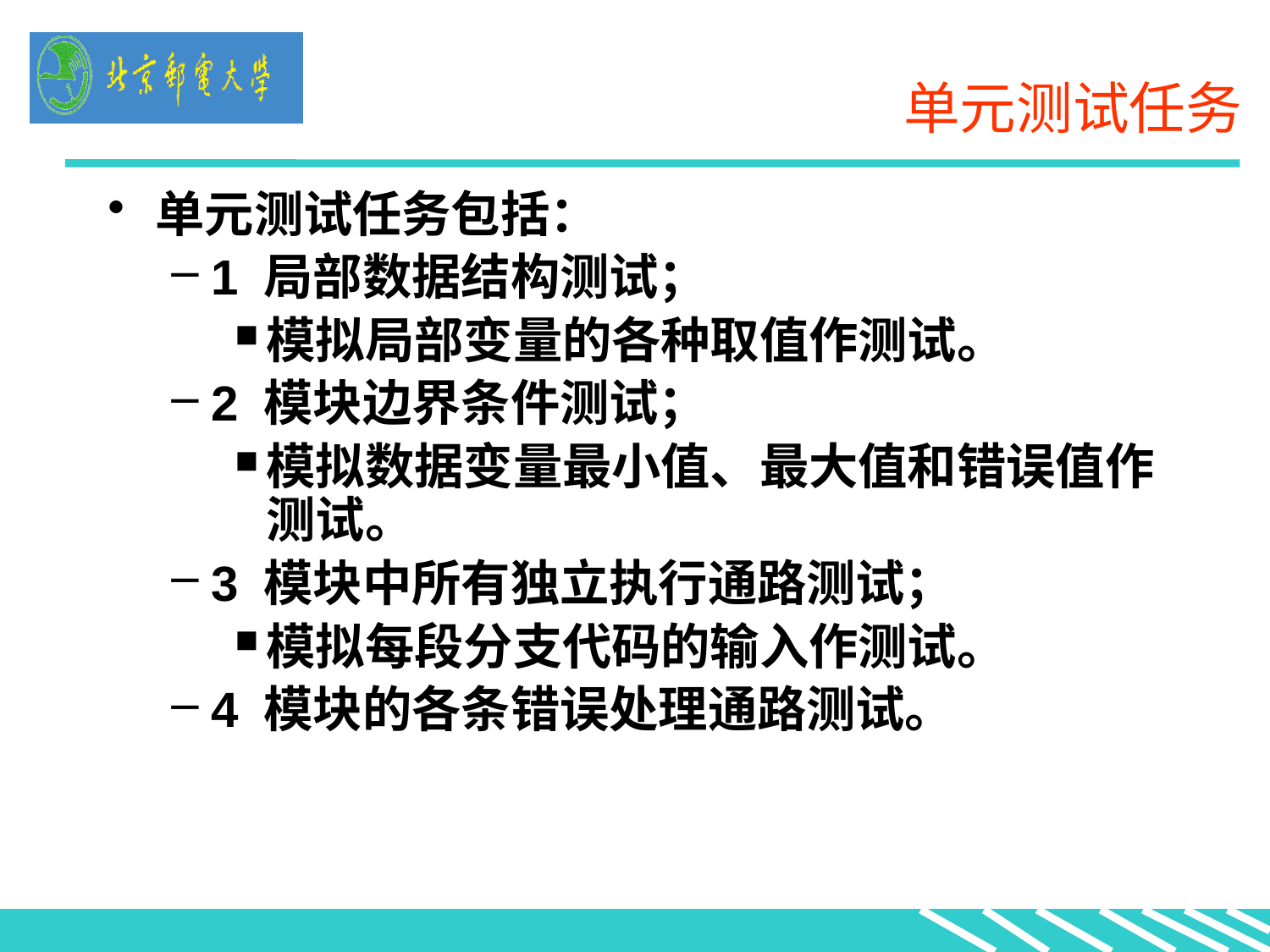

单元测试任务包括：
1 局部数据结构测试；
模拟局部变量的各种取值作测试。
2 模块边界条件测试；
模拟数据变量最小值、最大值和错误值作测试。
3 模块中所有独立执行通路测试；
模拟每段分支代码的输入作测试。
4 模块的各条错误处理通路测试。
# 单元测试任务